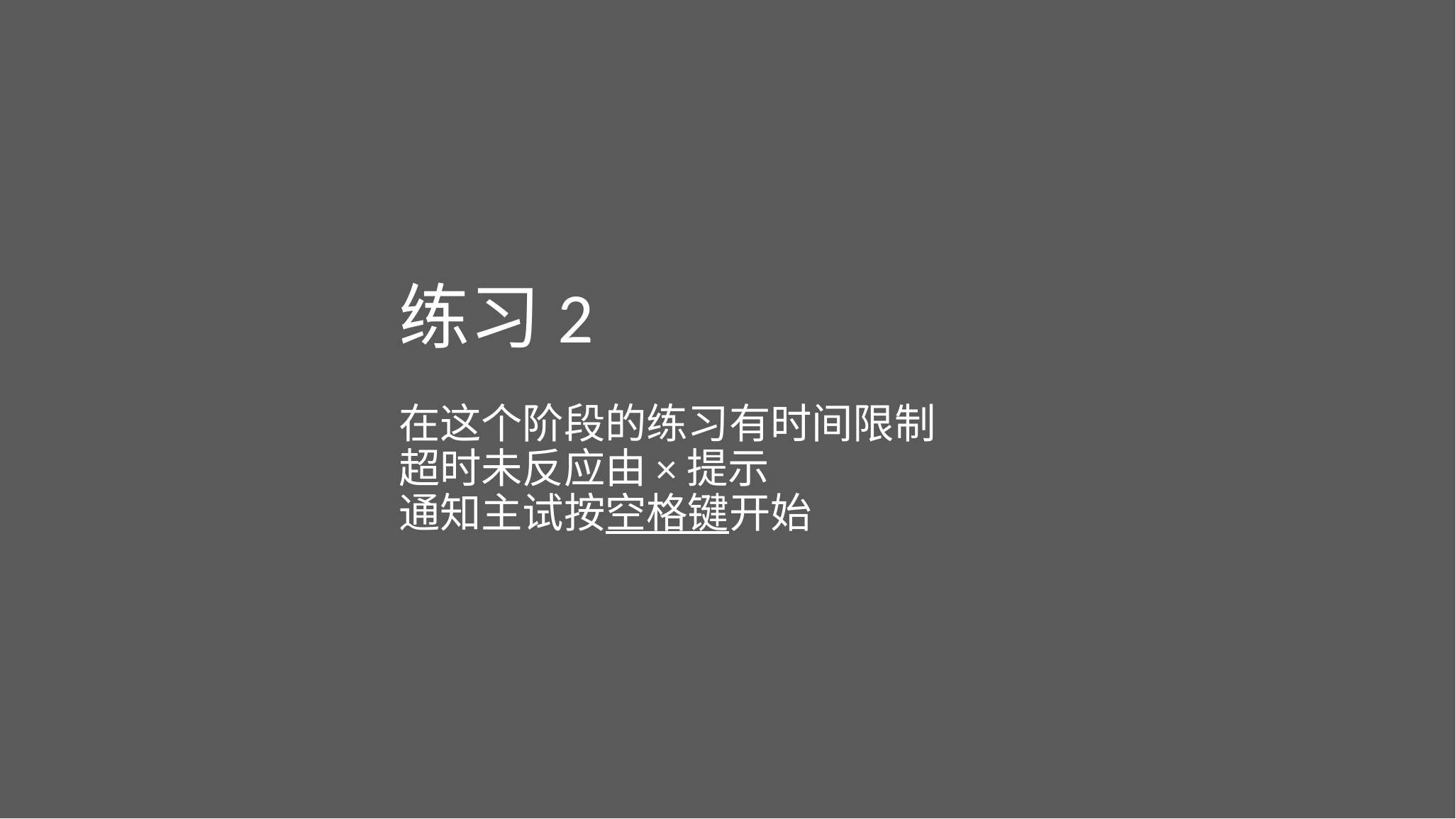

练习2
在这个阶段的练习有时间限制
超时未反应由×提示
通知主试按空格键开始